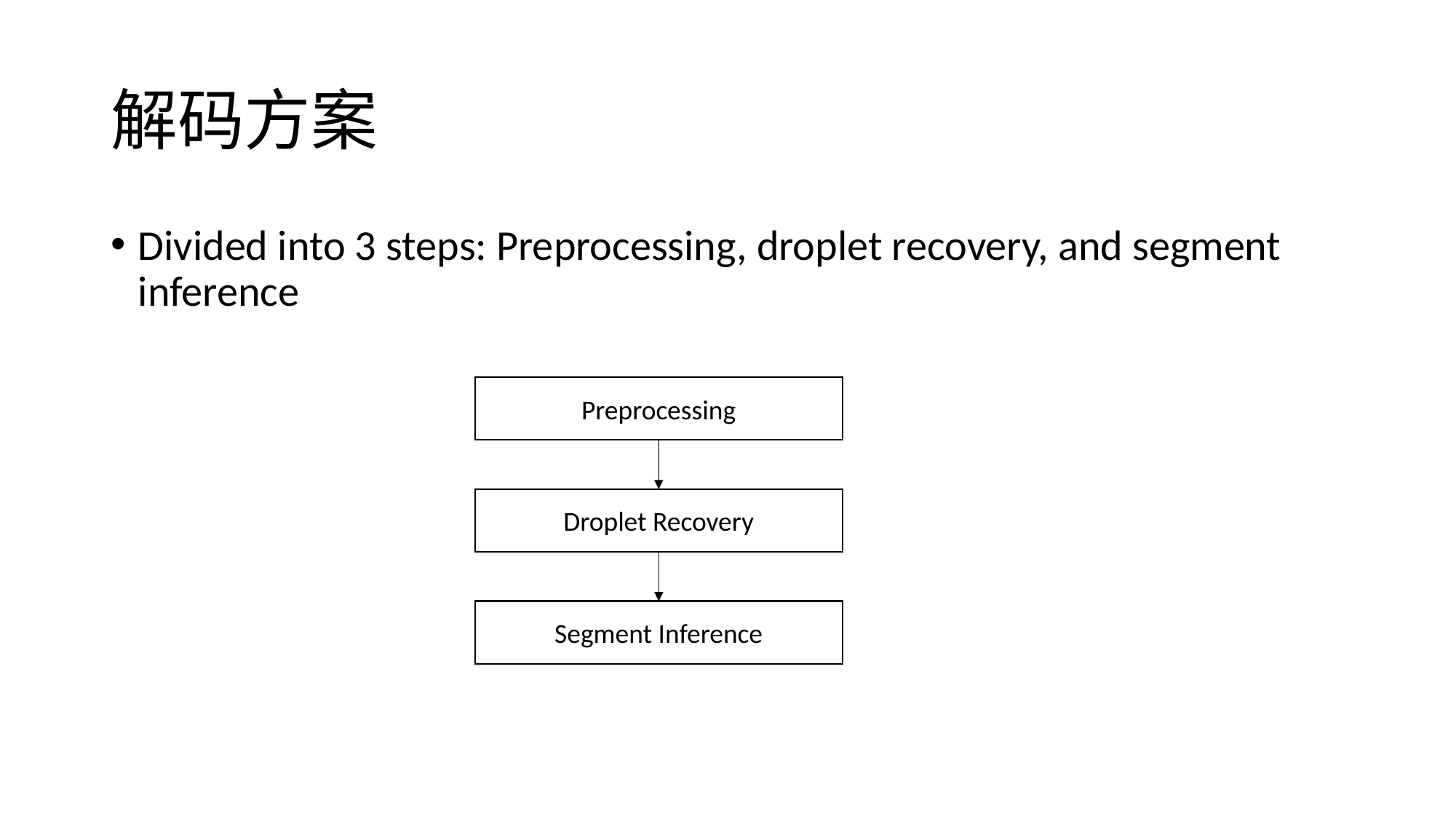

# 解码方案
Divided into 3 steps: Preprocessing, droplet recovery, and segment inference
Preprocessing
Droplet Recovery
Segment Inference